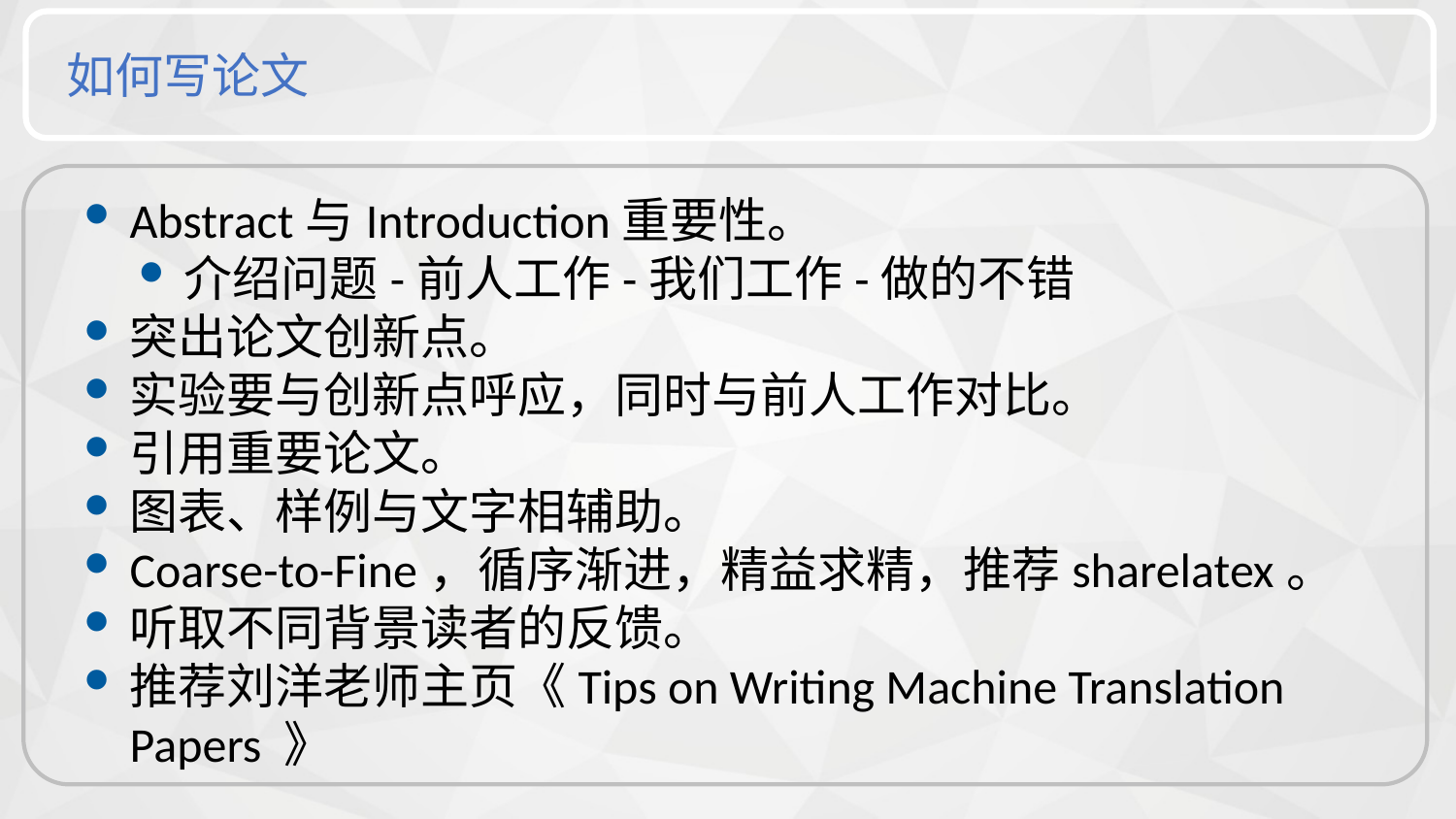

如何写论文

Abstract与Introduction重要性。
介绍问题-前人工作-我们工作-做的不错
突出论文创新点。
实验要与创新点呼应，同时与前人工作对比。
引用重要论文。
图表、样例与文字相辅助。
Coarse-to-Fine，循序渐进，精益求精，推荐sharelatex。
听取不同背景读者的反馈。
推荐刘洋老师主页《Tips on Writing Machine Translation Papers 》